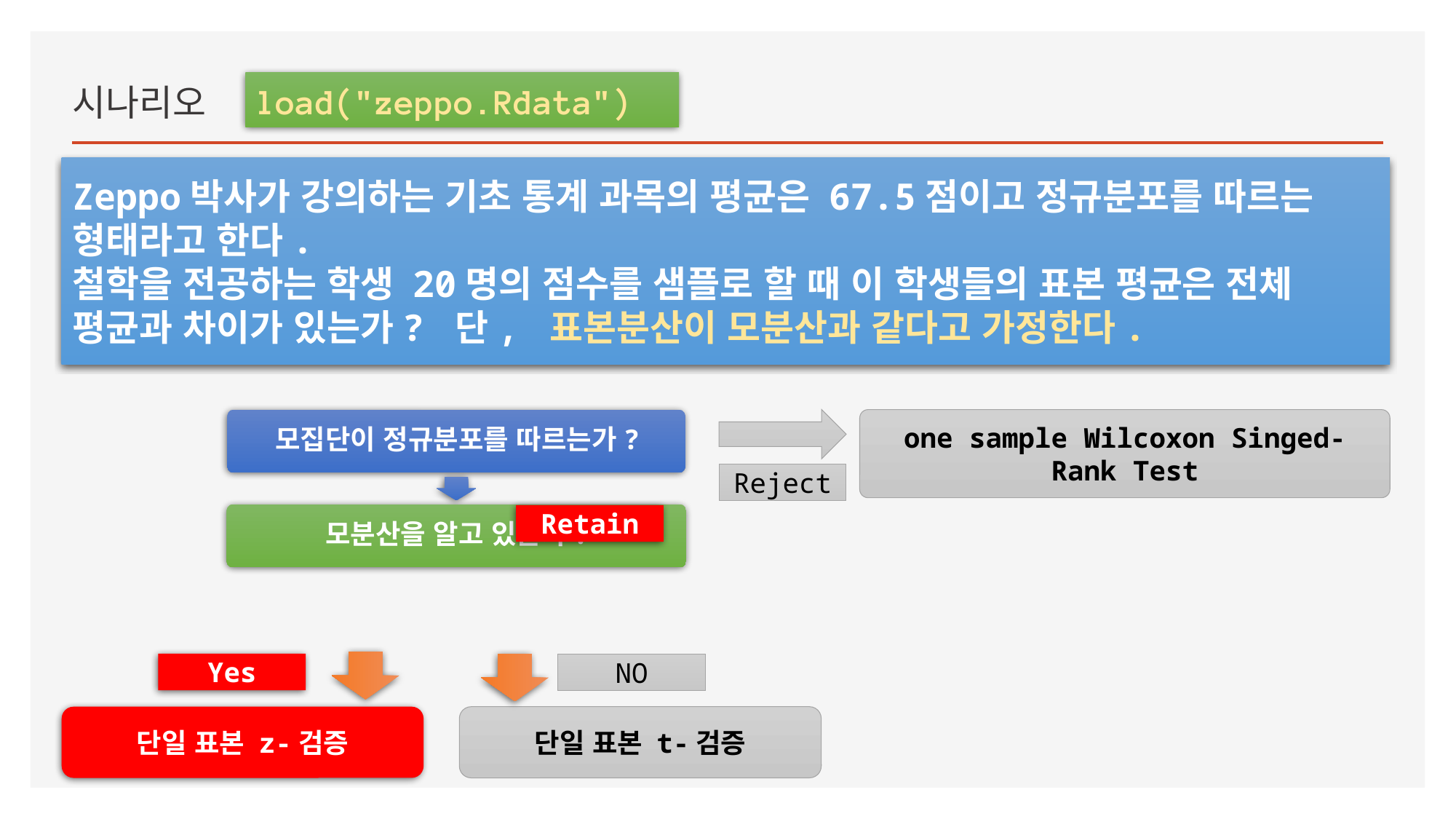

시나리오
load("zeppo.Rdata")
Zeppo박사가 강의하는 기초 통계 과목의 평균은 67.5점이고 정규분포를 따르는 형태라고 한다.
철학을 전공하는 학생 20명의 점수를 샘플로 할 때 이 학생들의 표본 평균은 전체 평균과 차이가 있는가? 단, 표본분산이 모분산과 같다고 가정한다.
모집단이 정규분포를 따르는가?

모분산을 알고 있는가?

one sample Wilcoxon Singed-Rank Test
Reject
Retain

Yes
NO
단일 표본 z-검증
단일 표본 t-검증